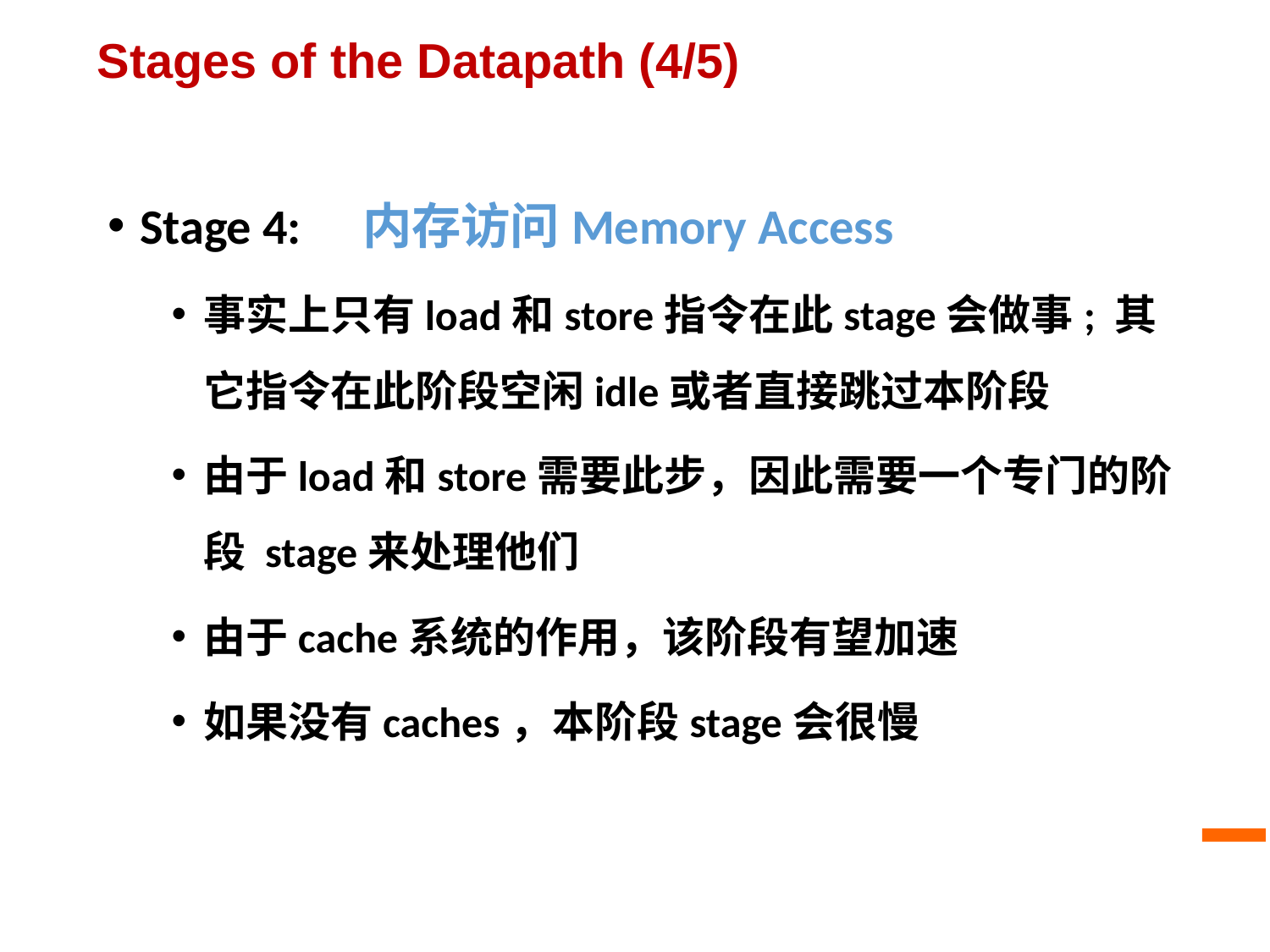

# Stages of the Datapath (4/5)
Stage 4:　内存访问Memory Access
事实上只有load和store指令在此stage会做事; 其它指令在此阶段空闲idle或者直接跳过本阶段
由于load和store需要此步，因此需要一个专门的阶段 stage来处理他们
由于cache系统的作用，该阶段有望加速
如果没有caches，本阶段stage会很慢